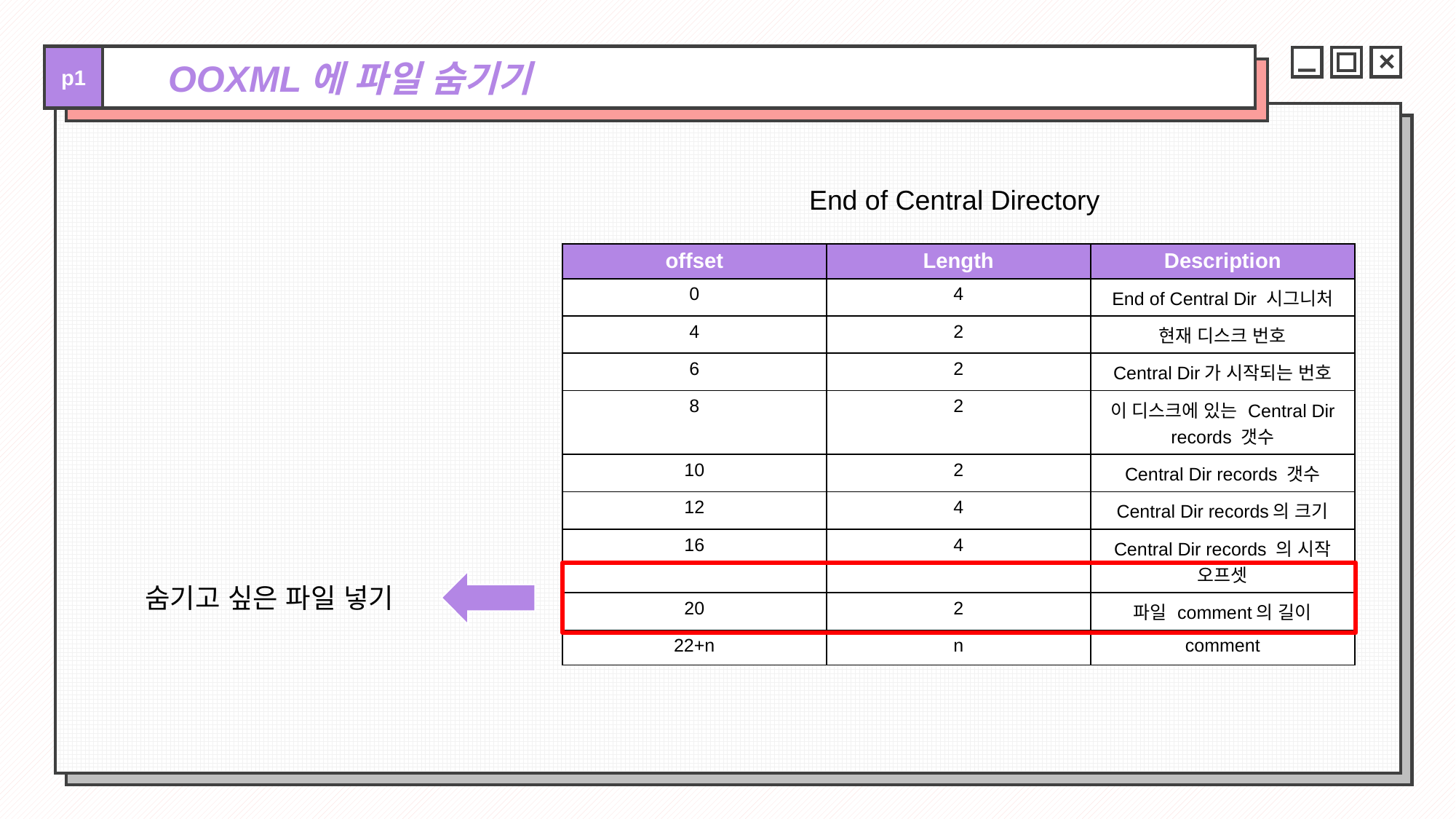

p1
OOXML에 파일 숨기기

End of Central Directory
| offset | Length | Description |
| --- | --- | --- |
| 0 | 4 | End of Central Dir 시그니처 |
| 4 | 2 | 현재 디스크 번호 |
| 6 | 2 | Central Dir가 시작되는 번호 |
| 8 | 2 | 이 디스크에 있는 Central Dir records 갯수 |
| 10 | 2 | Central Dir records 갯수 |
| 12 | 4 | Central Dir records의 크기 |
| 16 | 4 | Central Dir records 의 시작 오프셋 |
| 20 | 2 | 파일 comment의 길이 |
| 22+n | n | comment |

숨기고 싶은 파일 넣기